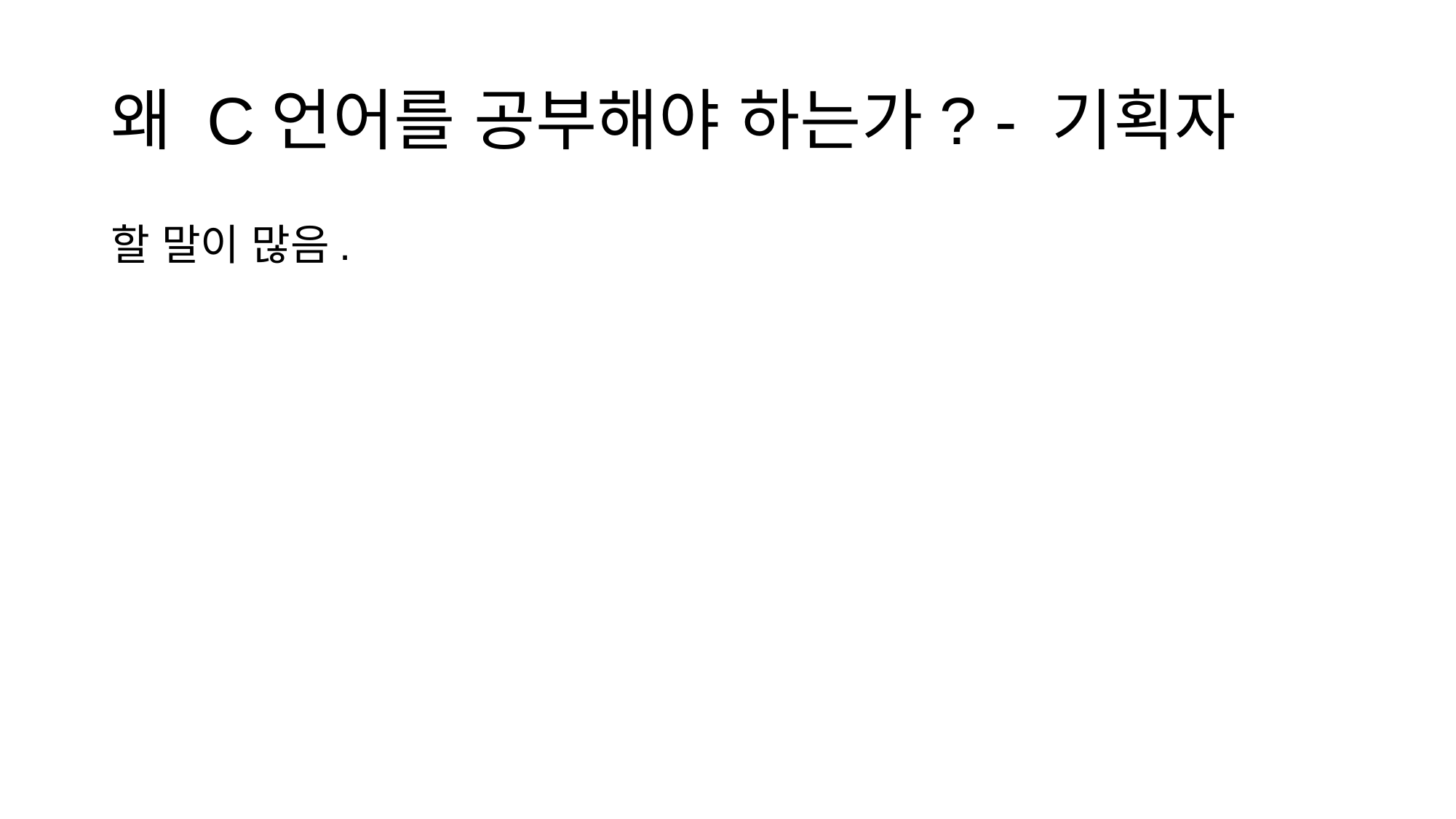

# 왜 C언어를 공부해야 하는가? - 기획자
할 말이 많음.